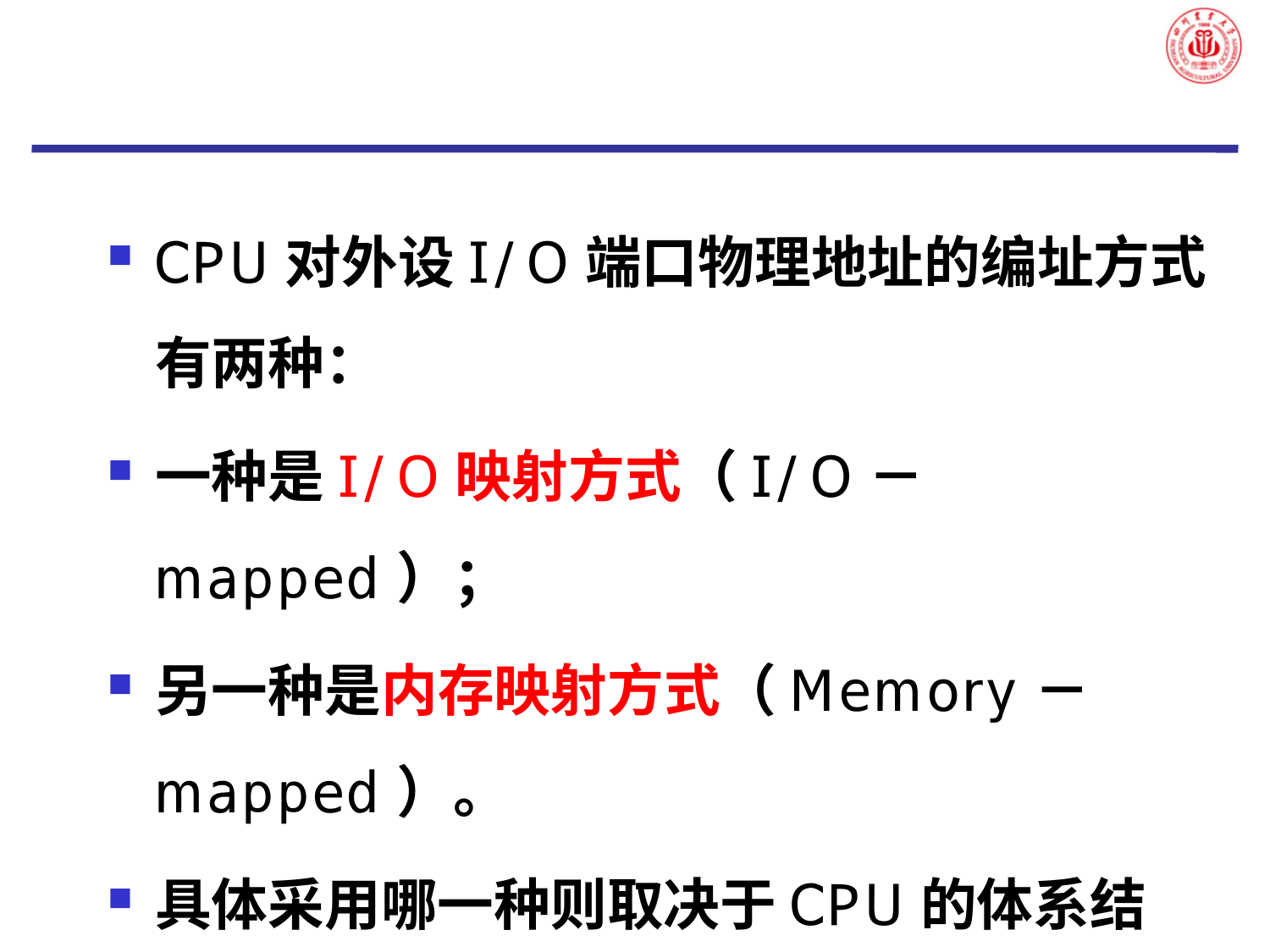

CPU对外设I/O端口物理地址的编址方式有两种：
一种是I/O映射方式（I/O－mapped）；
另一种是内存映射方式（Memory－mapped）。
具体采用哪一种则取决于CPU的体系结构。